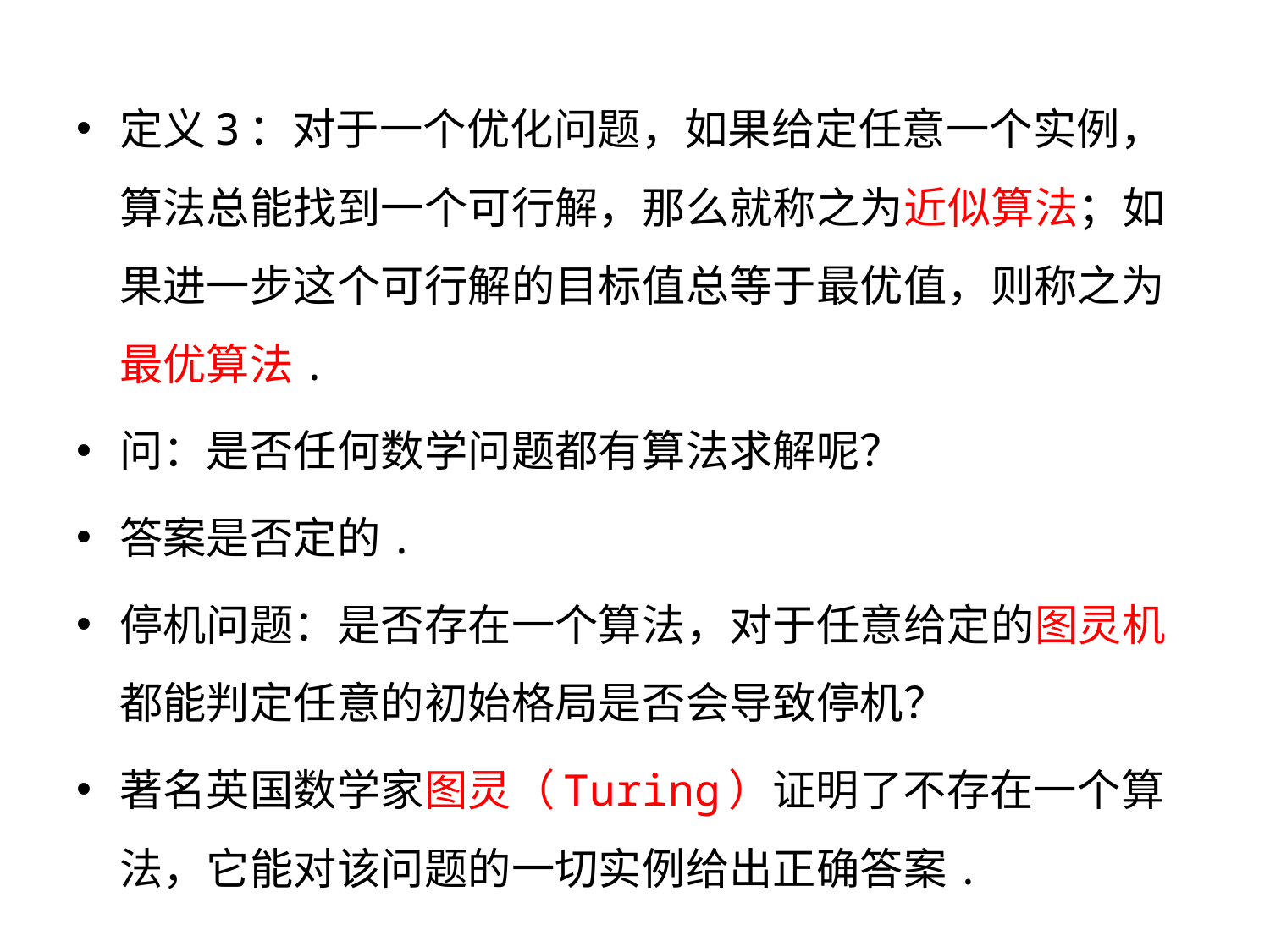

定义3：对于一个优化问题，如果给定任意一个实例，算法总能找到一个可行解，那么就称之为近似算法；如果进一步这个可行解的目标值总等于最优值，则称之为最优算法.
问：是否任何数学问题都有算法求解呢？
答案是否定的.
停机问题：是否存在一个算法，对于任意给定的图灵机都能判定任意的初始格局是否会导致停机？
著名英国数学家图灵（Turing）证明了不存在一个算法，它能对该问题的一切实例给出正确答案.